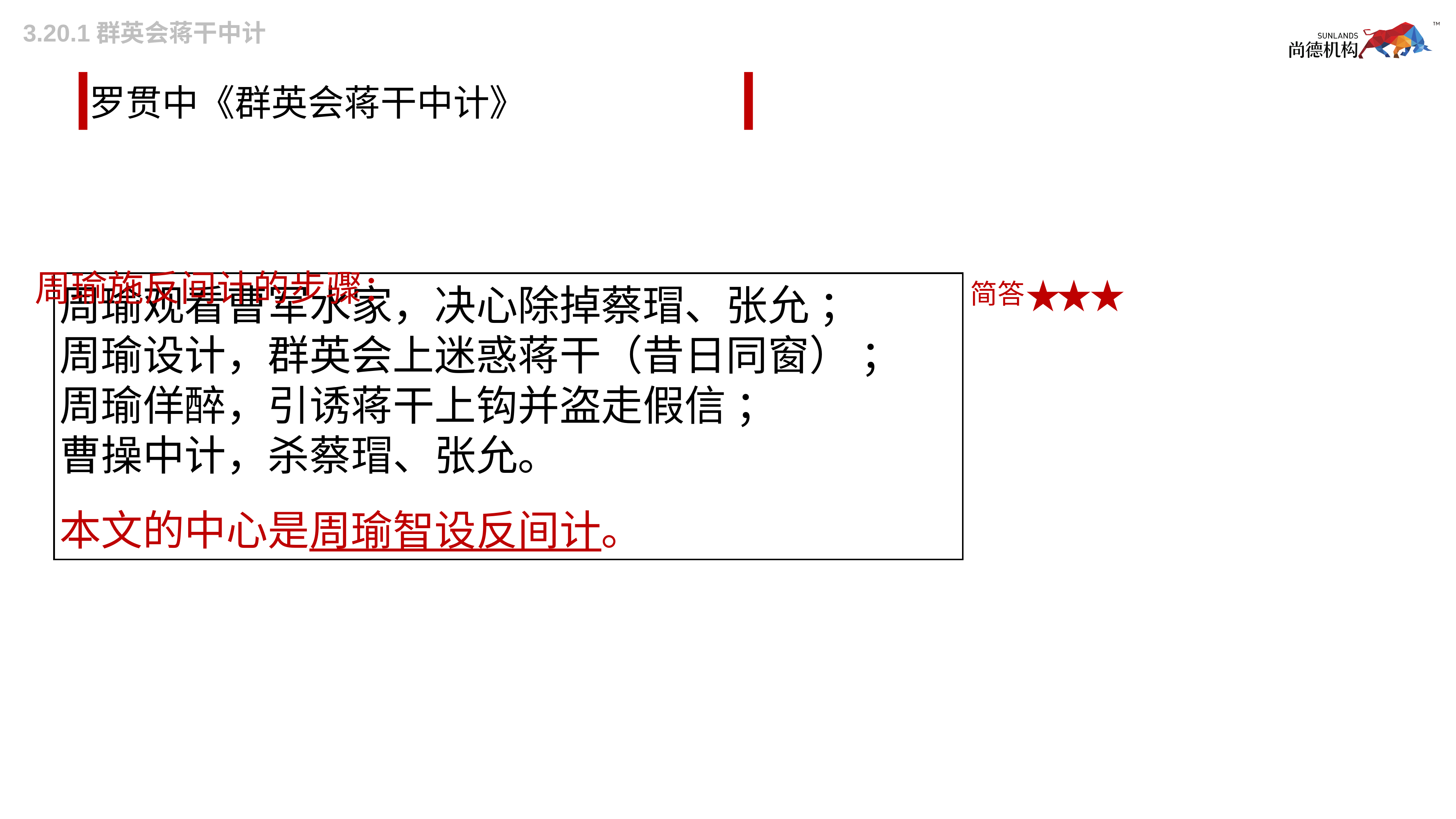

3.20.1群英会蒋干中计
# 罗贯中《群英会蒋干中计》
周瑜施反间计的步骤：
简答
周瑜观看曹军水家，决心除掉蔡瑁、张允 ；
周瑜设计，群英会上迷惑蒋干（昔日同窗） ；
周瑜佯醉，引诱蒋干上钩并盗走假信 ；
曹操中计，杀蔡瑁、张允。
本文的中心是周瑜智设反间计。